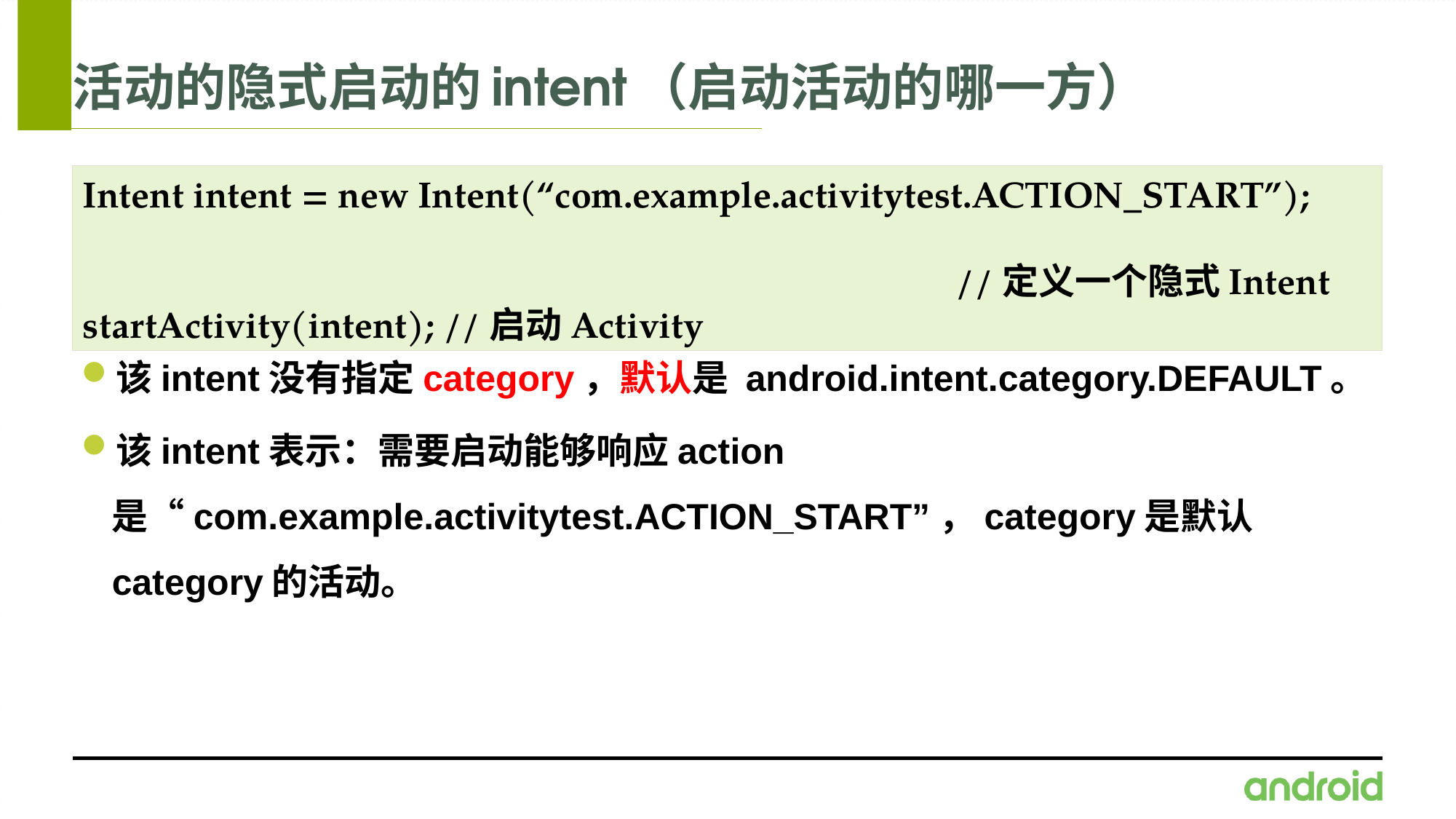

# 活动的隐式启动的intent（启动活动的哪一方）
Intent intent = new Intent(“com.example.activitytest.ACTION_START”);
								//定义一个隐式Intent
startActivity(intent); //启动Activity
该intent没有指定category，默认是 android.intent.category.DEFAULT。
该intent表示：需要启动能够响应action是“com.example.activitytest.ACTION_START”，category是默认category的活动。